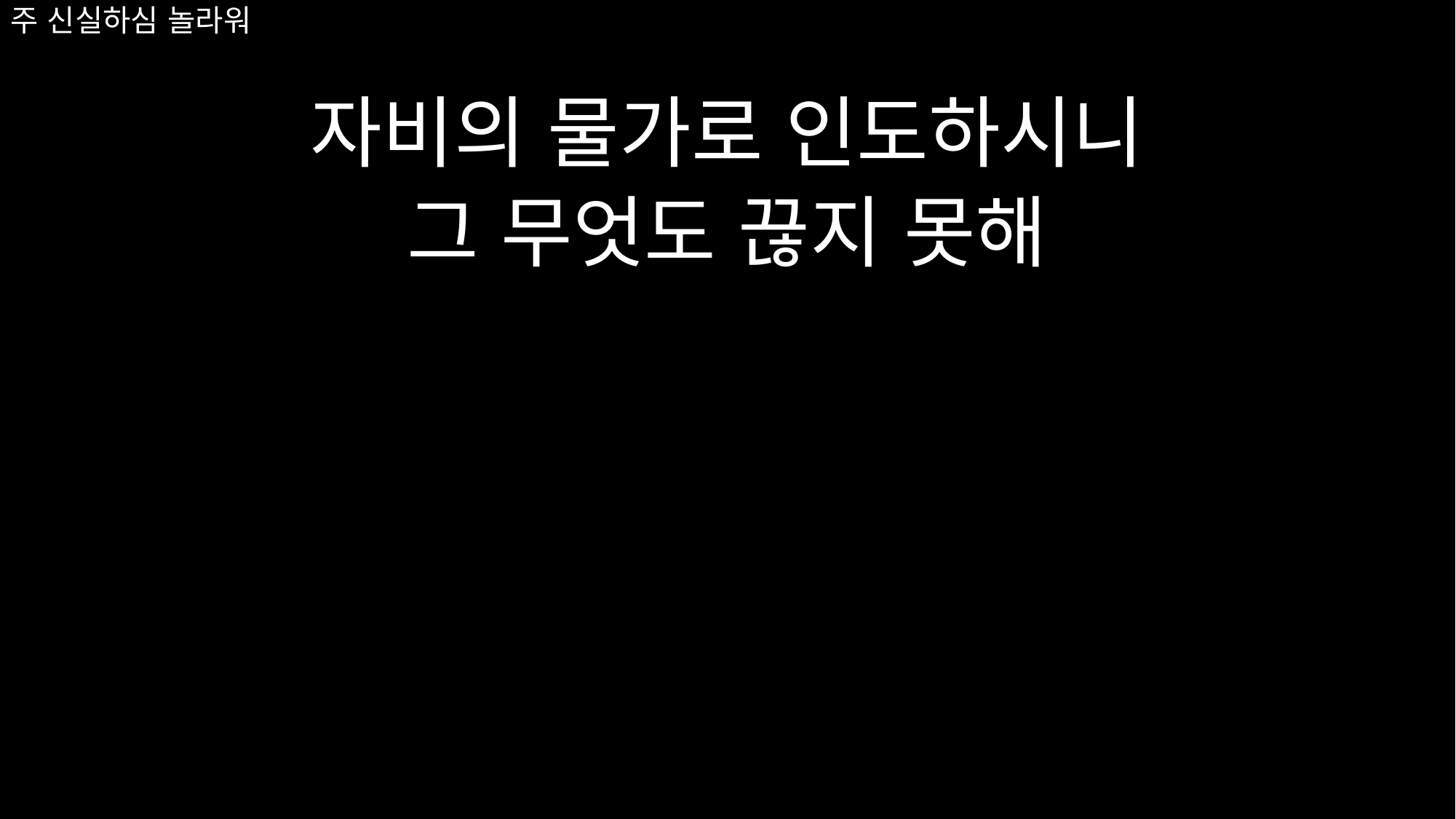

# 주 신실하심 놀라워
자비의 물가로 인도하시니
그 무엇도 끊지 못해